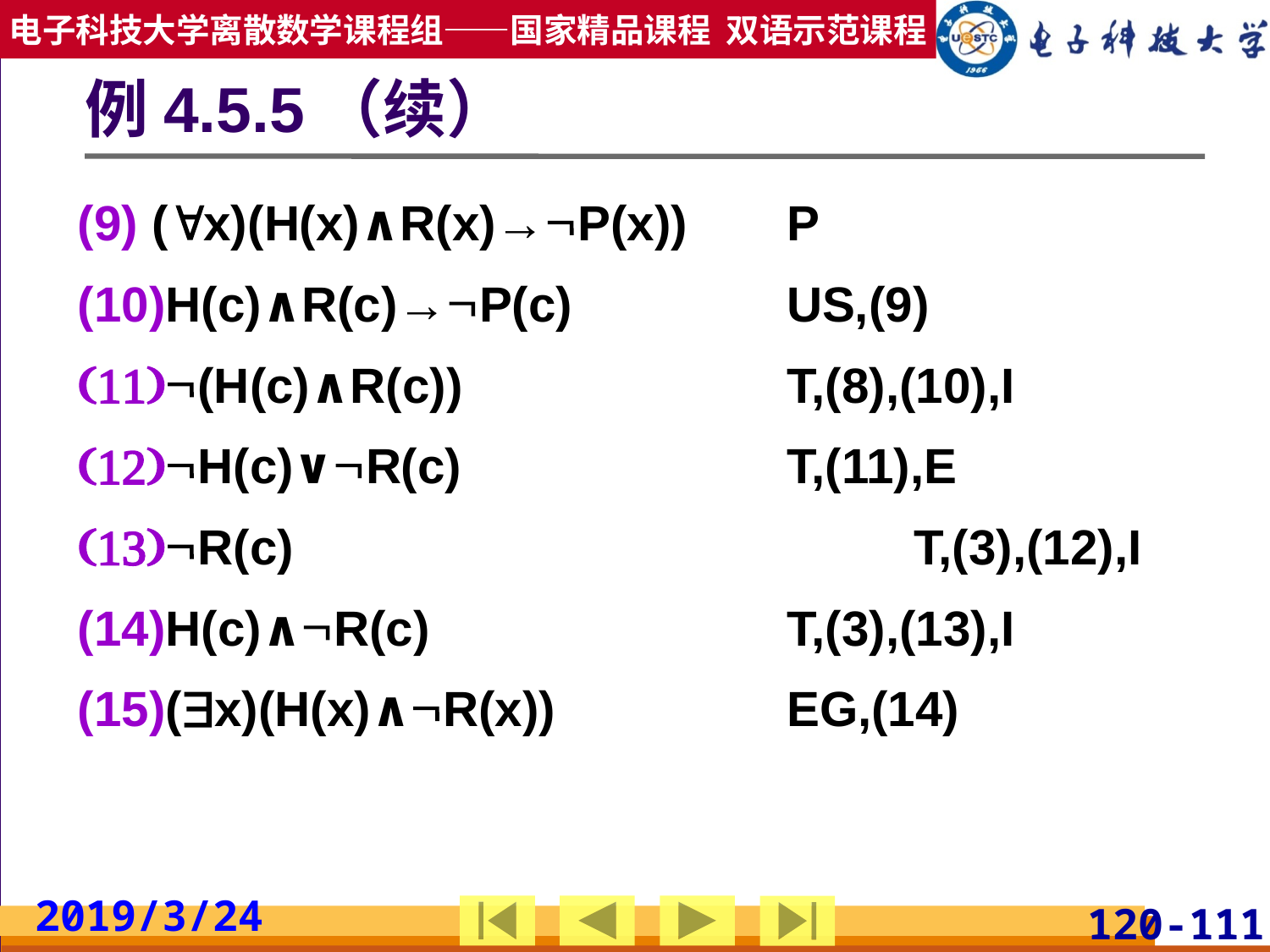

# 例4.5.5（续）
(∀x)(H(x)∧R(x)→¬P(x))	P
H(c)∧R(c)→¬P(c)		US,(9)
¬(H(c)∧R(c))			T,(8),(10),I
¬H(c)∨¬R(c)			T,(11),E
¬R(c)					T,(3),(12),I
H(c)∧¬R(c)			T,(3),(13),I
(∃x)(H(x)∧¬R(x))		EG,(14)
2019/3/24